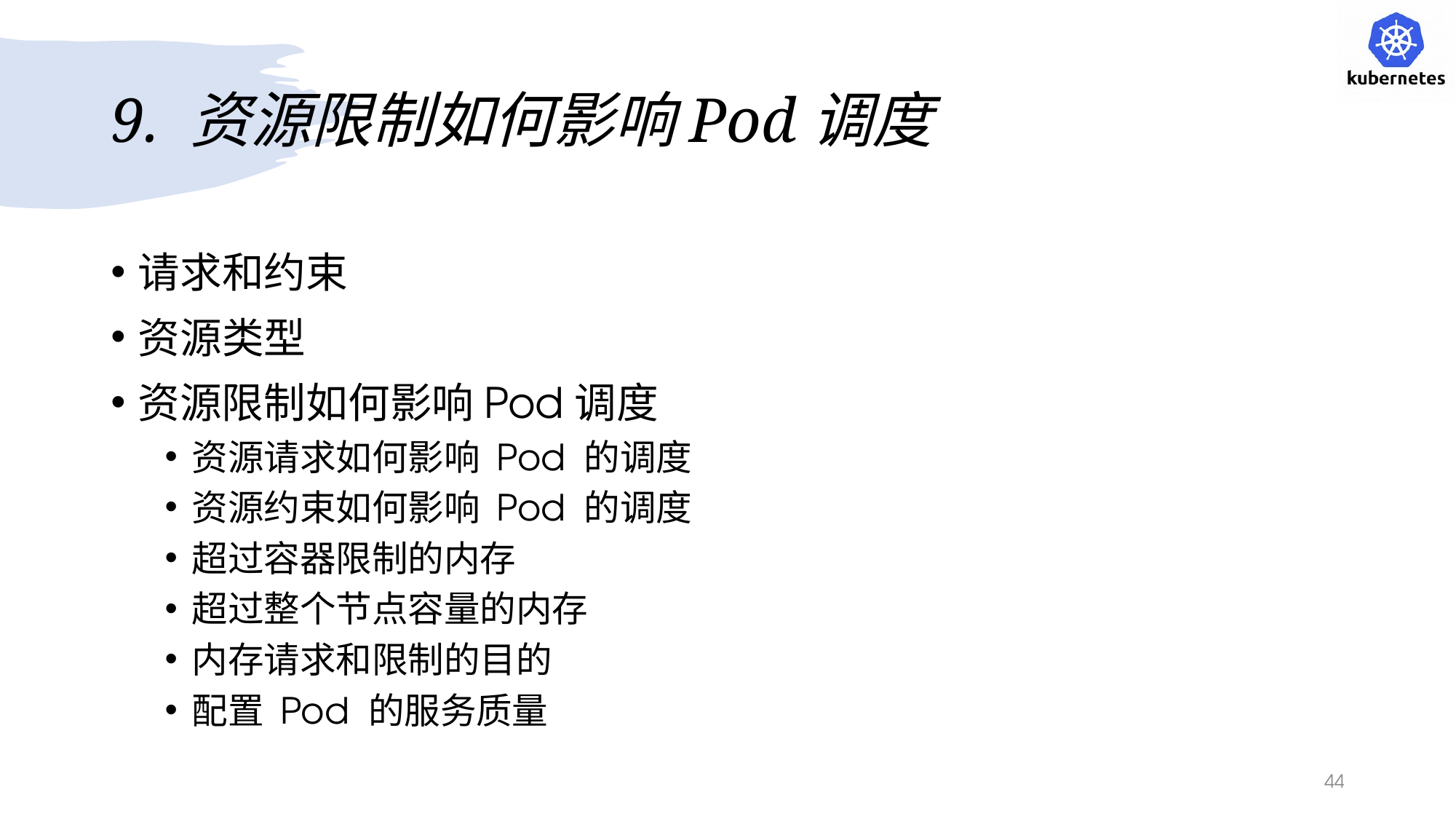

# 9. 资源限制如何影响Pod调度
请求和约束
资源类型
资源限制如何影响Pod调度
资源请求如何影响 Pod 的调度
资源约束如何影响 Pod 的调度
超过容器限制的内存
超过整个节点容量的内存
内存请求和限制的目的
配置 Pod 的服务质量
44